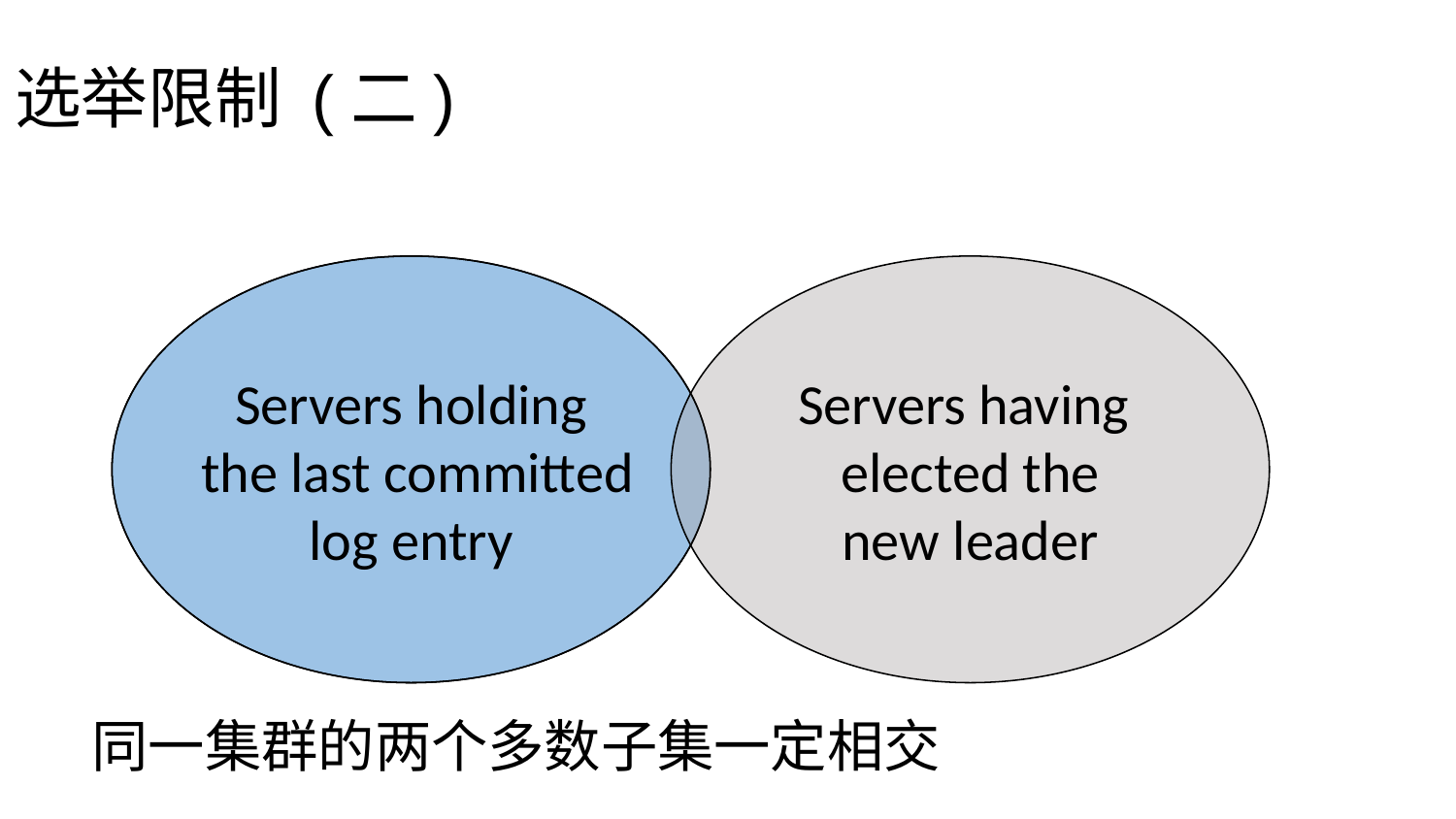

选举限制 (二)
Servers holding
 the last committed
log entry

Servers having
elected the
new leader
同一集群的两个多数子集一定相交